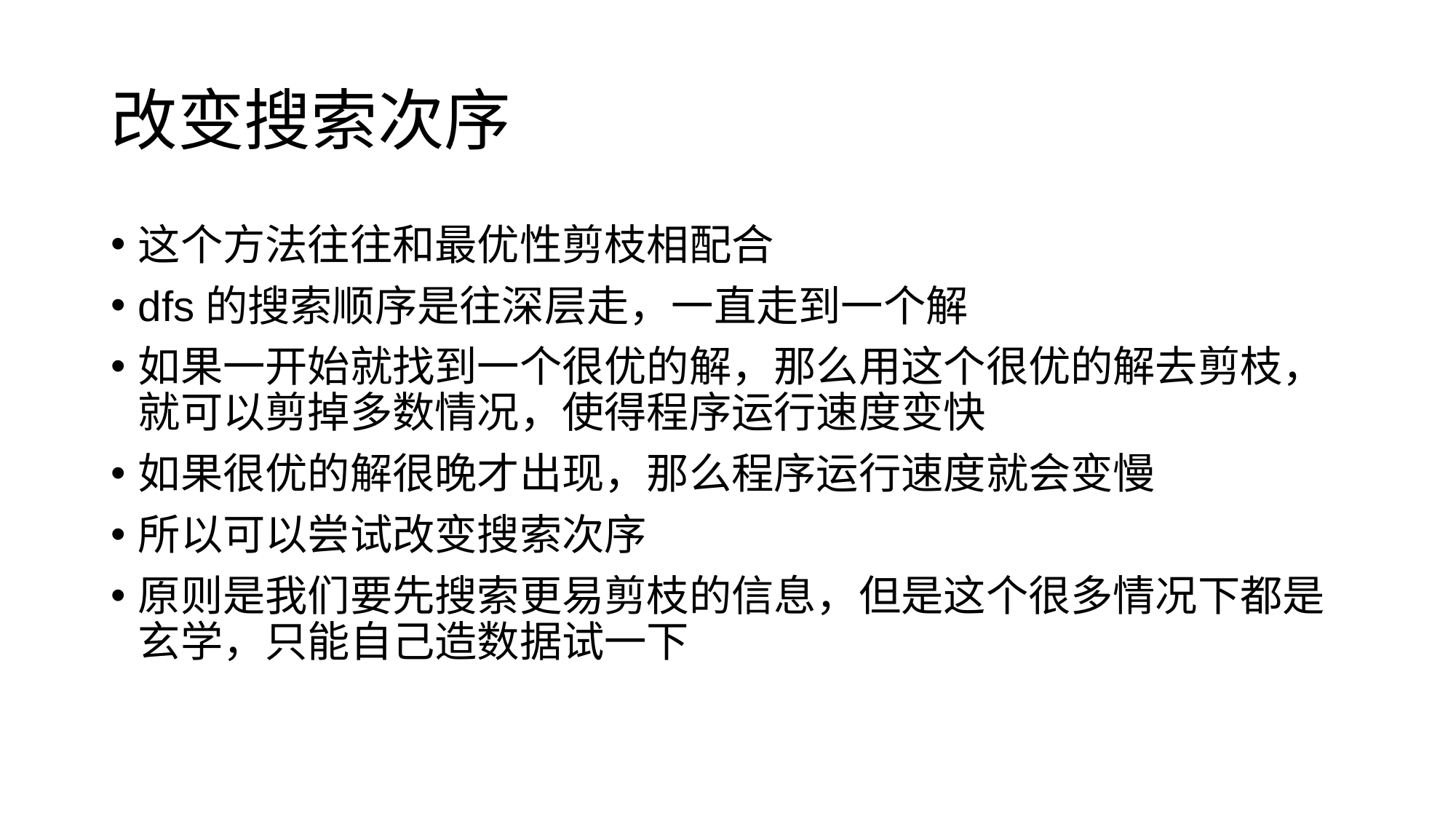

# 改变搜索次序
这个方法往往和最优性剪枝相配合
dfs的搜索顺序是往深层走，一直走到一个解
如果一开始就找到一个很优的解，那么用这个很优的解去剪枝，就可以剪掉多数情况，使得程序运行速度变快
如果很优的解很晚才出现，那么程序运行速度就会变慢
所以可以尝试改变搜索次序
原则是我们要先搜索更易剪枝的信息，但是这个很多情况下都是玄学，只能自己造数据试一下